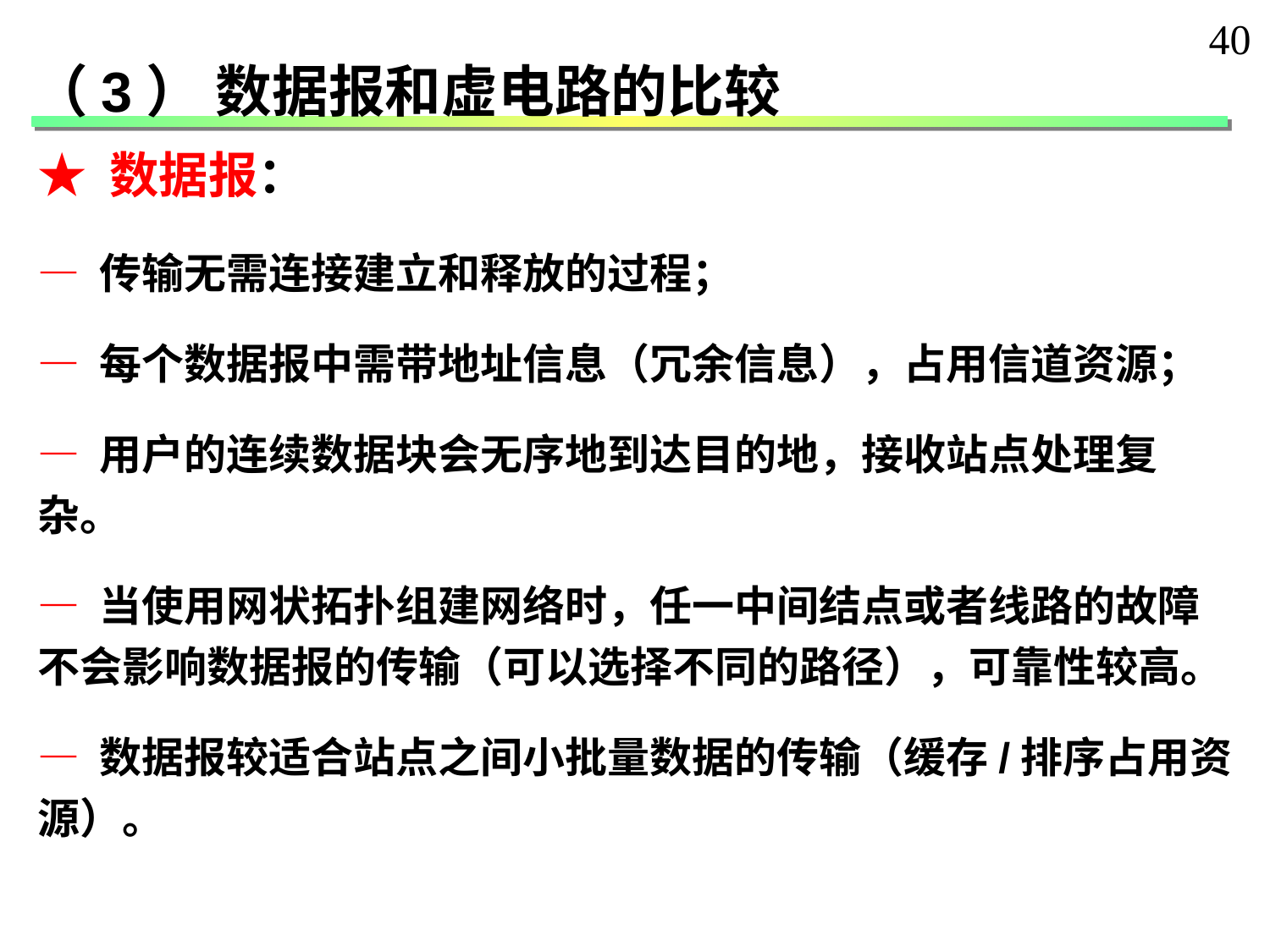

40
（3） 数据报和虚电路的比较

★ 数据报：
— 传输无需连接建立和释放的过程；
— 每个数据报中需带地址信息（冗余信息），占用信道资源；
— 用户的连续数据块会无序地到达目的地，接收站点处理复杂。
— 当使用网状拓扑组建网络时，任一中间结点或者线路的故障不会影响数据报的传输（可以选择不同的路径），可靠性较高。
— 数据报较适合站点之间小批量数据的传输（缓存/排序占用资源）。